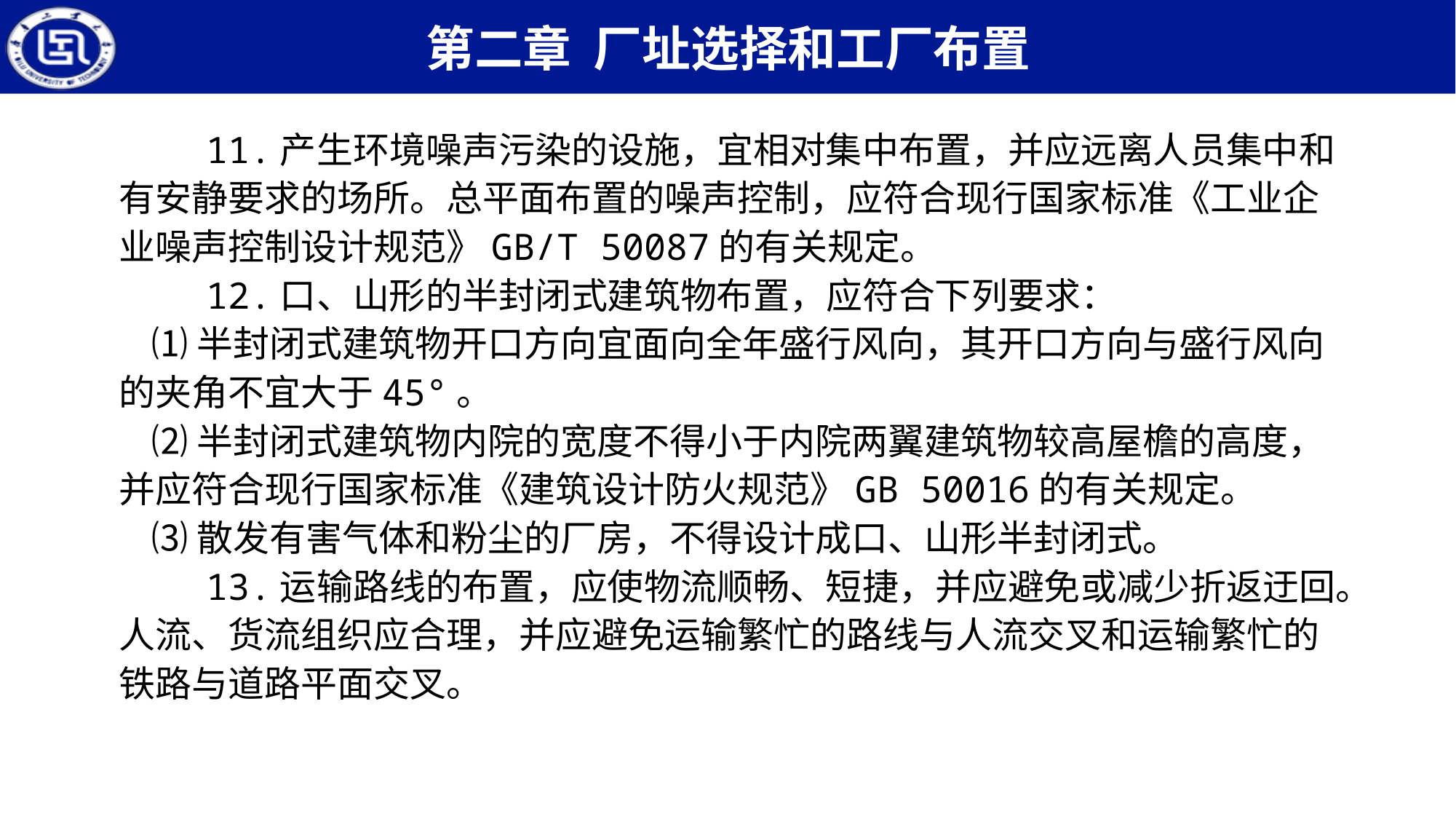

11.产生环境噪声污染的设施，宜相对集中布置，并应远离人员集中和有安静要求的场所。总平面布置的噪声控制，应符合现行国家标准《工业企业噪声控制设计规范》GB/T 50087的有关规定。
    12.口、山形的半封闭式建筑物布置，应符合下列要求：
    ⑴半封闭式建筑物开口方向宜面向全年盛行风向，其开口方向与盛行风向的夹角不宜大于45°。
    ⑵半封闭式建筑物内院的宽度不得小于内院两翼建筑物较高屋檐的高度，并应符合现行国家标准《建筑设计防火规范》GB 50016的有关规定。
    ⑶散发有害气体和粉尘的厂房，不得设计成口、山形半封闭式。
    13.运输路线的布置，应使物流顺畅、短捷，并应避免或减少折返迂回。人流、货流组织应合理，并应避免运输繁忙的路线与人流交叉和运输繁忙的铁路与道路平面交叉。